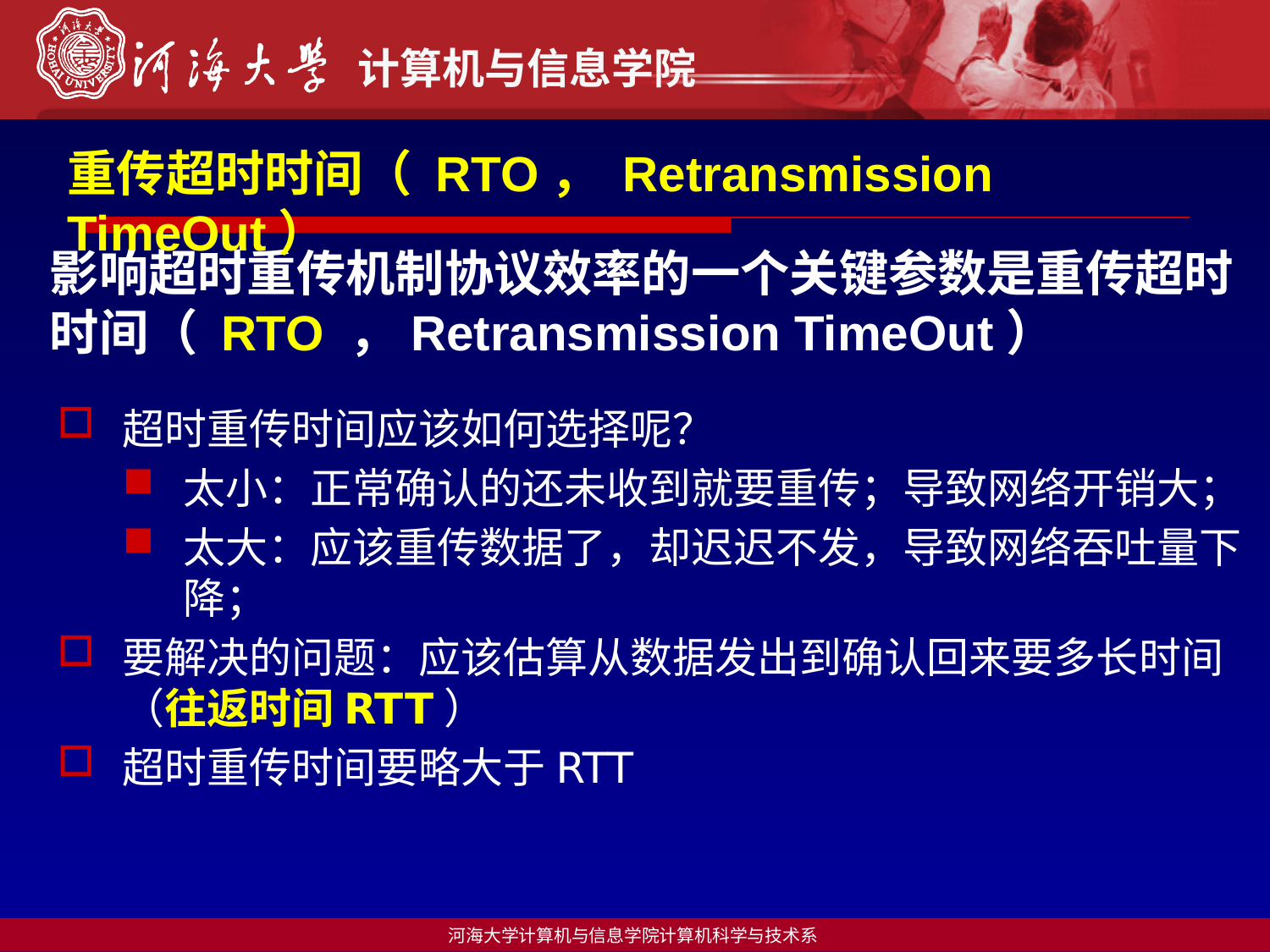

重传超时时间（ RTO， Retransmission TimeOut）
影响超时重传机制协议效率的一个关键参数是重传超时时间（ RTO ，Retransmission TimeOut）
超时重传时间应该如何选择呢？
太小：正常确认的还未收到就要重传；导致网络开销大；
太大：应该重传数据了，却迟迟不发，导致网络吞吐量下降；
要解决的问题：应该估算从数据发出到确认回来要多长时间（往返时间RTT）
超时重传时间要略大于RTT